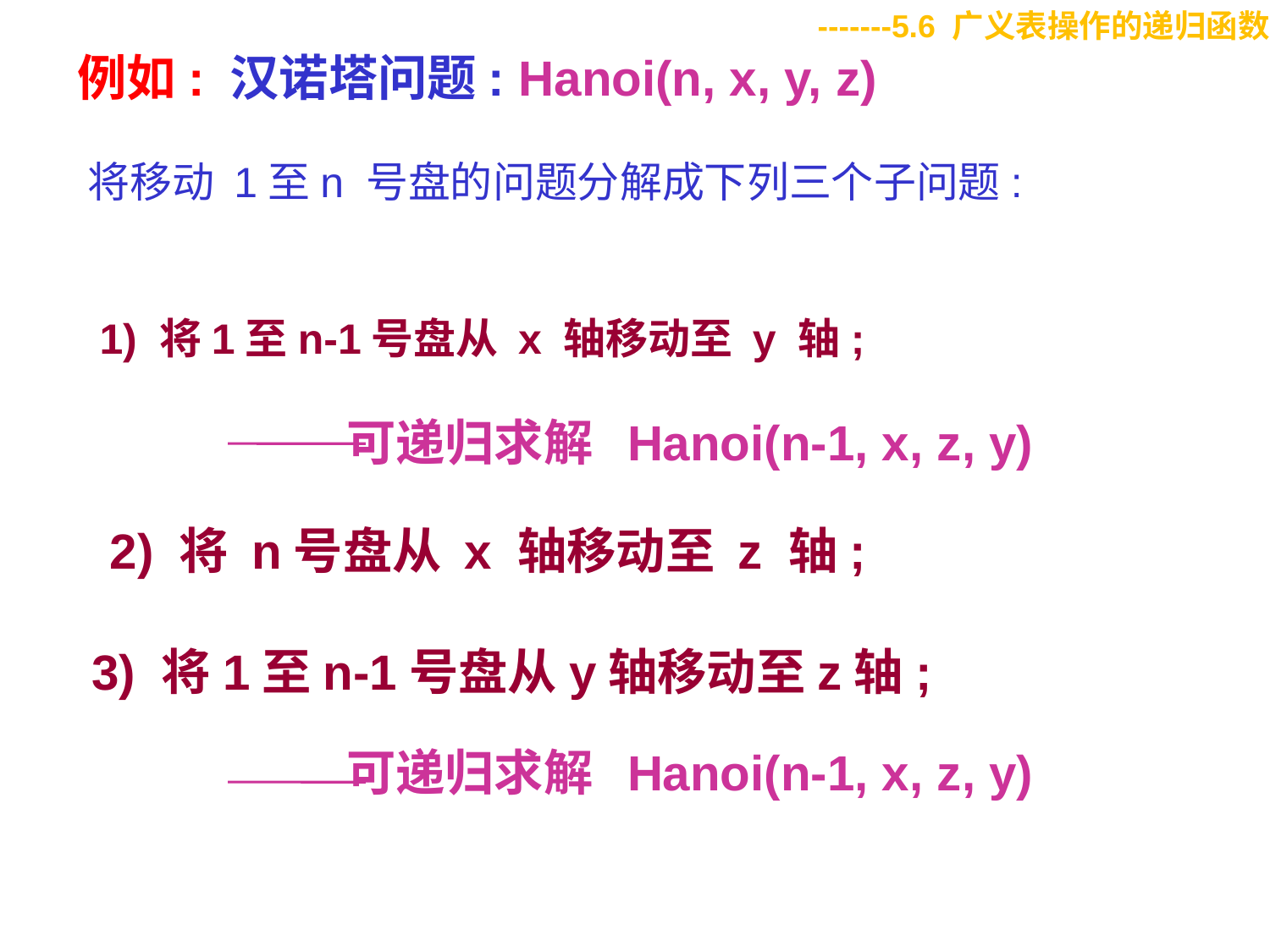

-------5.6 广义表操作的递归函数
例如: 汉诺塔问题: Hanoi(n, x, y, z)
将移动 1至n 号盘的问题分解成下列三个子问题:
1) 将1至n-1号盘从 x 轴移动至 y 轴;
可递归求解  Hanoi(n-1, x, z, y)

2) 将 n号盘从 x 轴移动至 z 轴;
3) 将1至n-1号盘从y轴移动至z轴;
可递归求解  Hanoi(n-1, x, z, y)